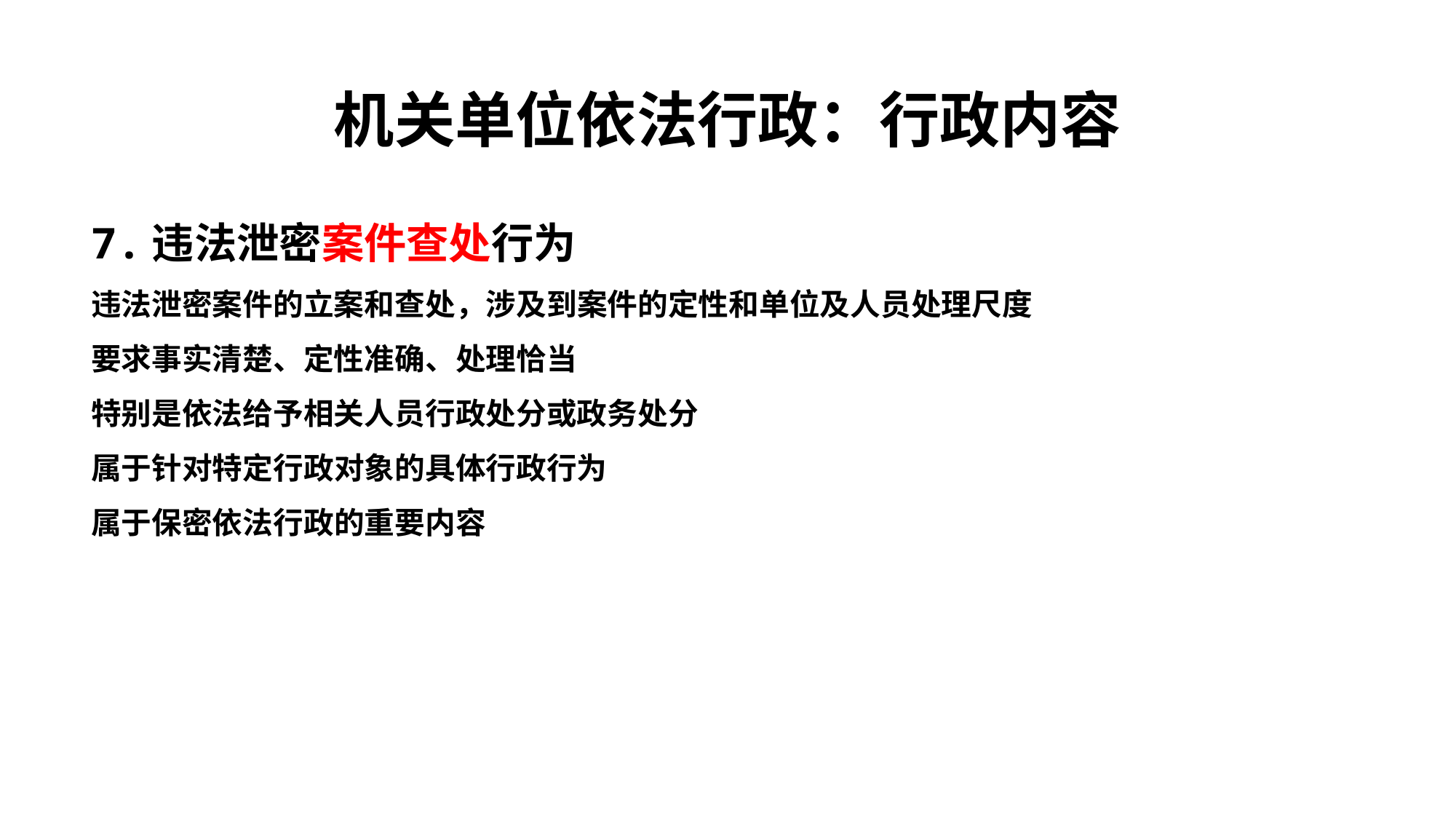

# 机关单位依法行政：行政内容
7.违法泄密案件查处行为
违法泄密案件的立案和查处，涉及到案件的定性和单位及人员处理尺度
要求事实清楚、定性准确、处理恰当
特别是依法给予相关人员行政处分或政务处分
属于针对特定行政对象的具体行政行为
属于保密依法行政的重要内容